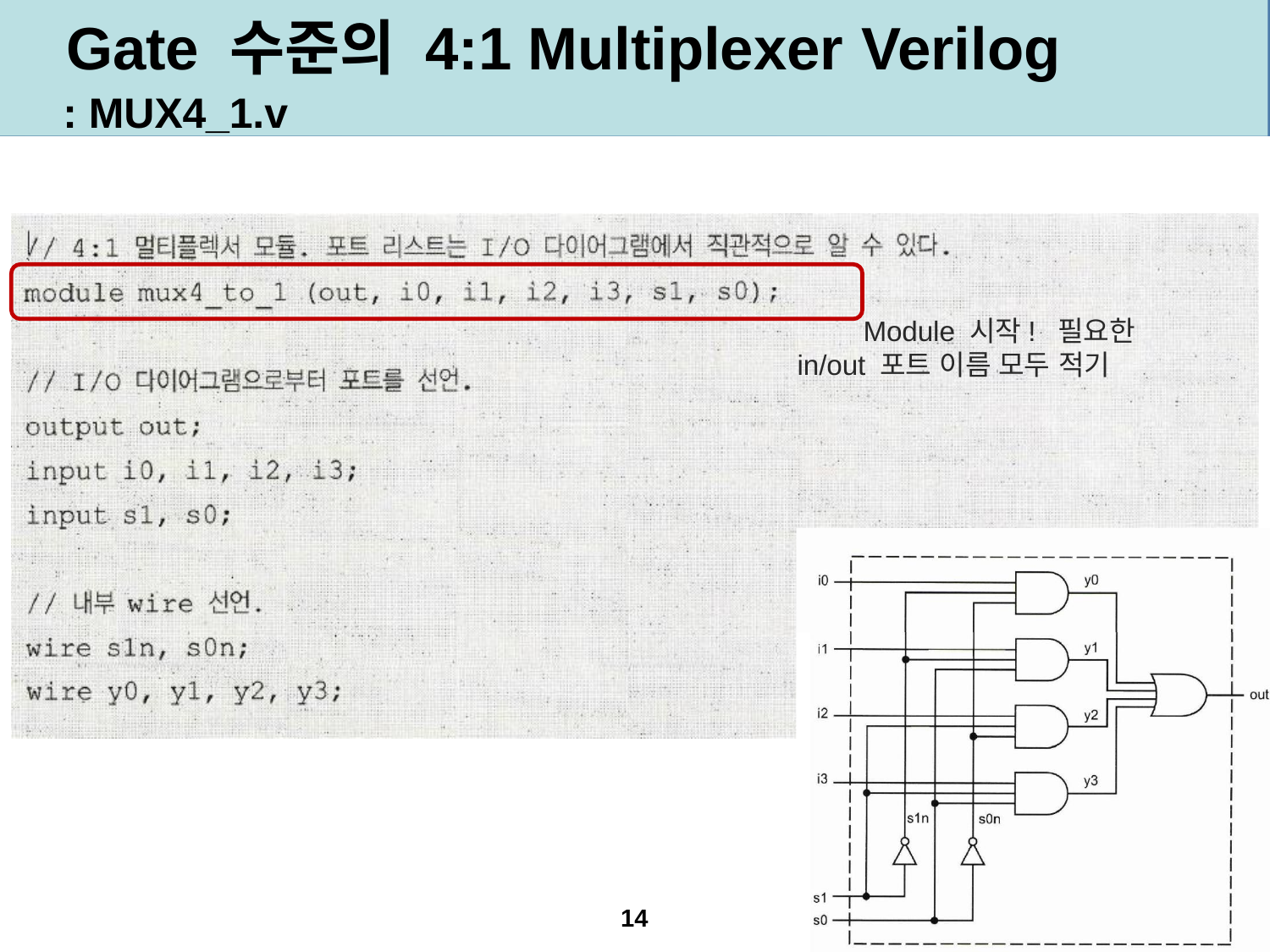

# Gate 수준의 4:1 Multiplexer Verilog
: MUX4_1.v

Module 시작!  필요한 in/out 포트 이름 모두 적기

14
13